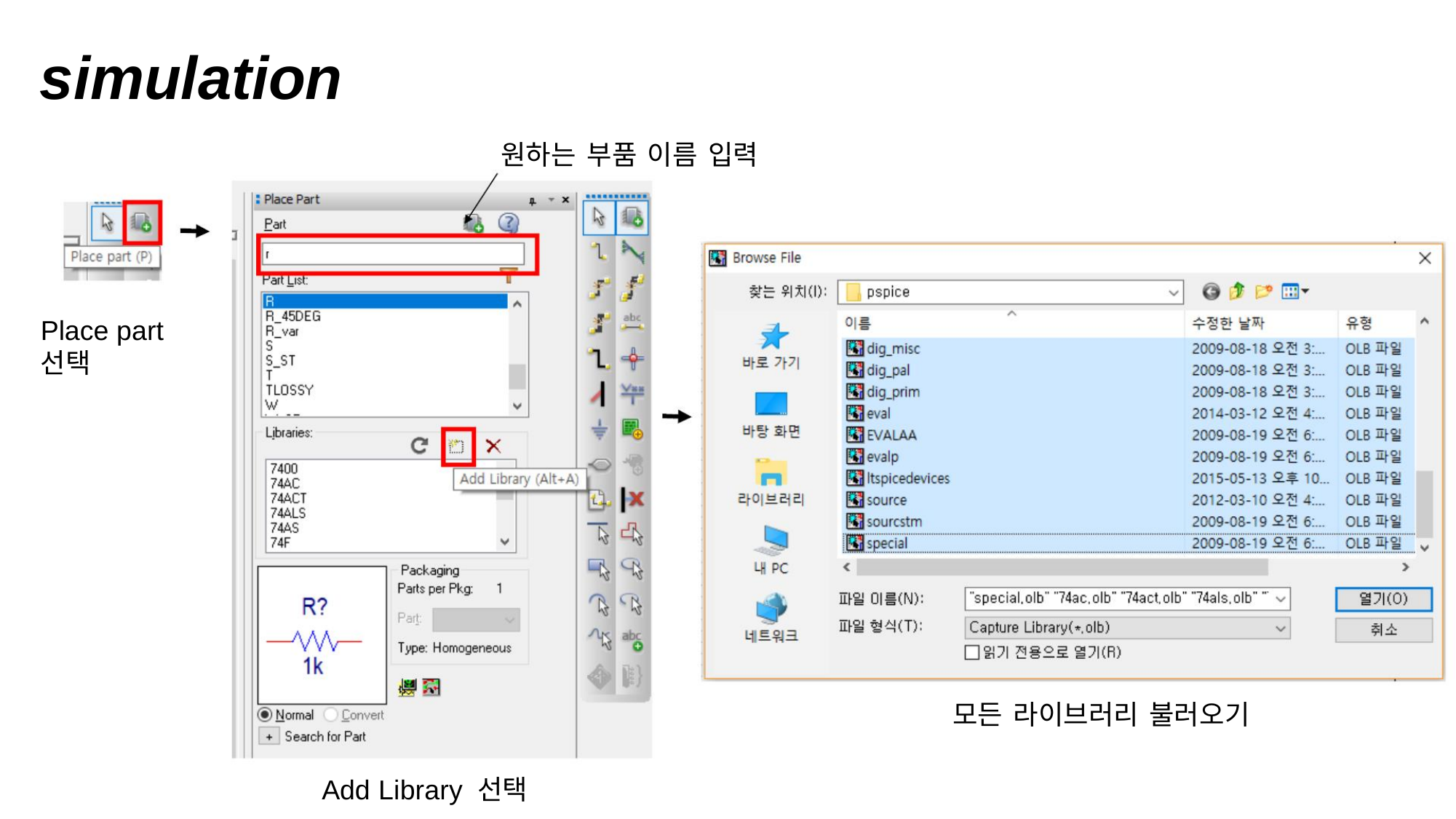

simulation
원하는 부품 이름 입력
Place part
선택
모든 라이브러리 불러오기
Add Library 선택